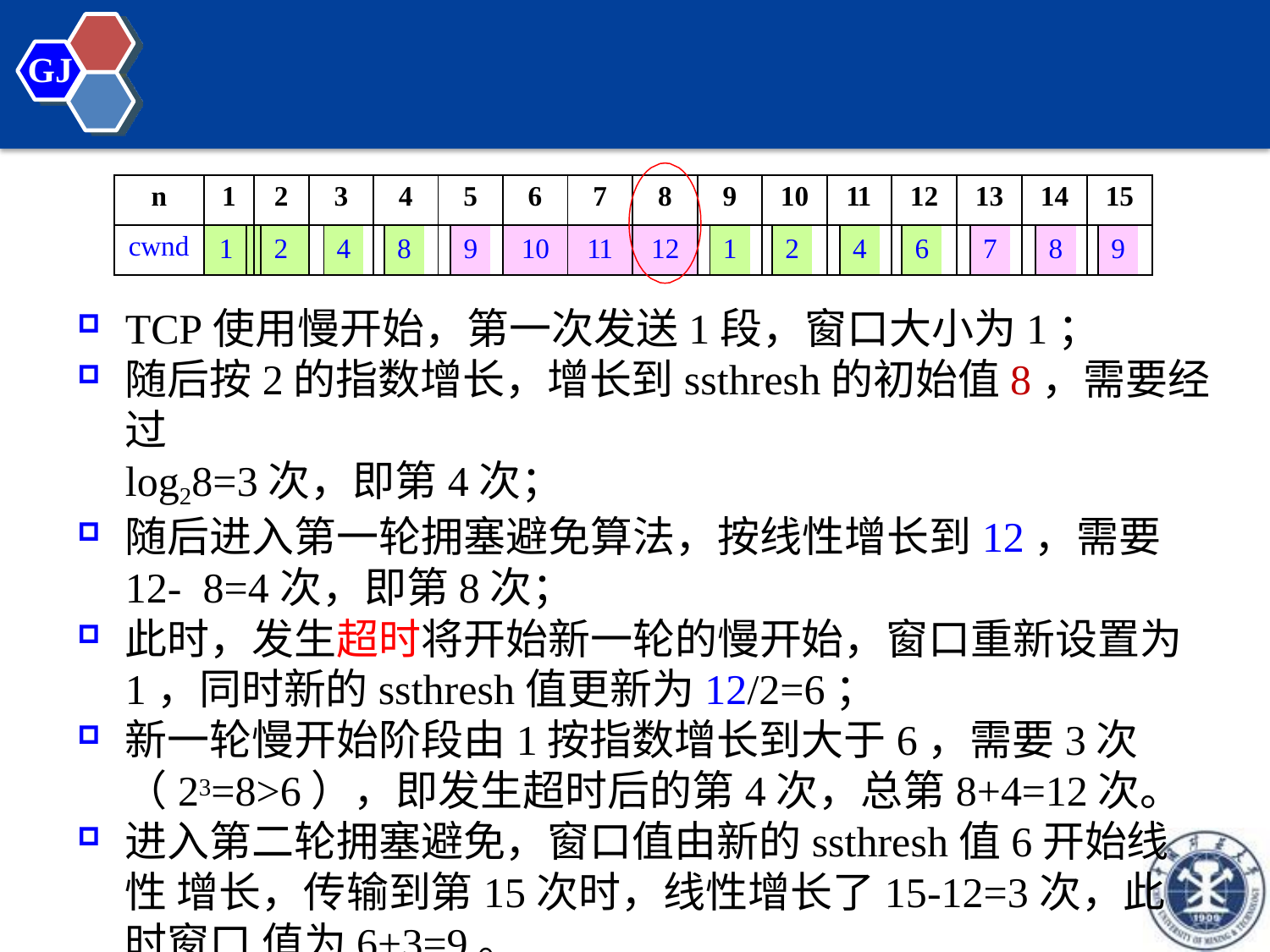

GJ

| n | 1 |  | 2 |  |  | 3 |  |  | 4 |  |  | 5 |  |  | 6 | 7 | 8 | 9 |  |  | 10 |  |  | 11 |  |  | 12 |  |  | 13 |  |  | 14 |  |  | 15 |  |  |
| --- | --- | --- | --- | --- | --- | --- | --- | --- | --- | --- | --- | --- | --- | --- | --- | --- | --- | --- | --- | --- | --- | --- | --- | --- | --- | --- | --- | --- | --- | --- | --- | --- | --- | --- | --- | --- | --- | --- |
| cwnd | 1 |  |  | 2 |  |  | 4 |  |  | 8 |  |  | 9 |  | 10 | 11 | 12 |  | 1 |  |  | 2 |  |  | 4 |  |  | 6 |  |  | 7 |  |  | 8 |  |  | 9 |  |
TCP使用慢开始，第一次发送1段，窗口大小为1；
随后按2的指数增长，增长到ssthresh的初始值8，需要经过
log28=3次，即第4次；
随后进入第一轮拥塞避免算法，按线性增长到12，需要12-  8=4次，即第8次；
此时，发生超时将开始新一轮的慢开始，窗口重新设置为
1，同时新的ssthresh值更新为12/2=6；
新一轮慢开始阶段由1按指数增长到大于6，需要3次
（23=8>6），即发生超时后的第4次，总第8+4=12次。
进入第二轮拥塞避免，窗口值由新的ssthresh值6开始线性 增长，传输到第15次时，线性增长了15-12=3次，此时窗口 值为6+3=9。